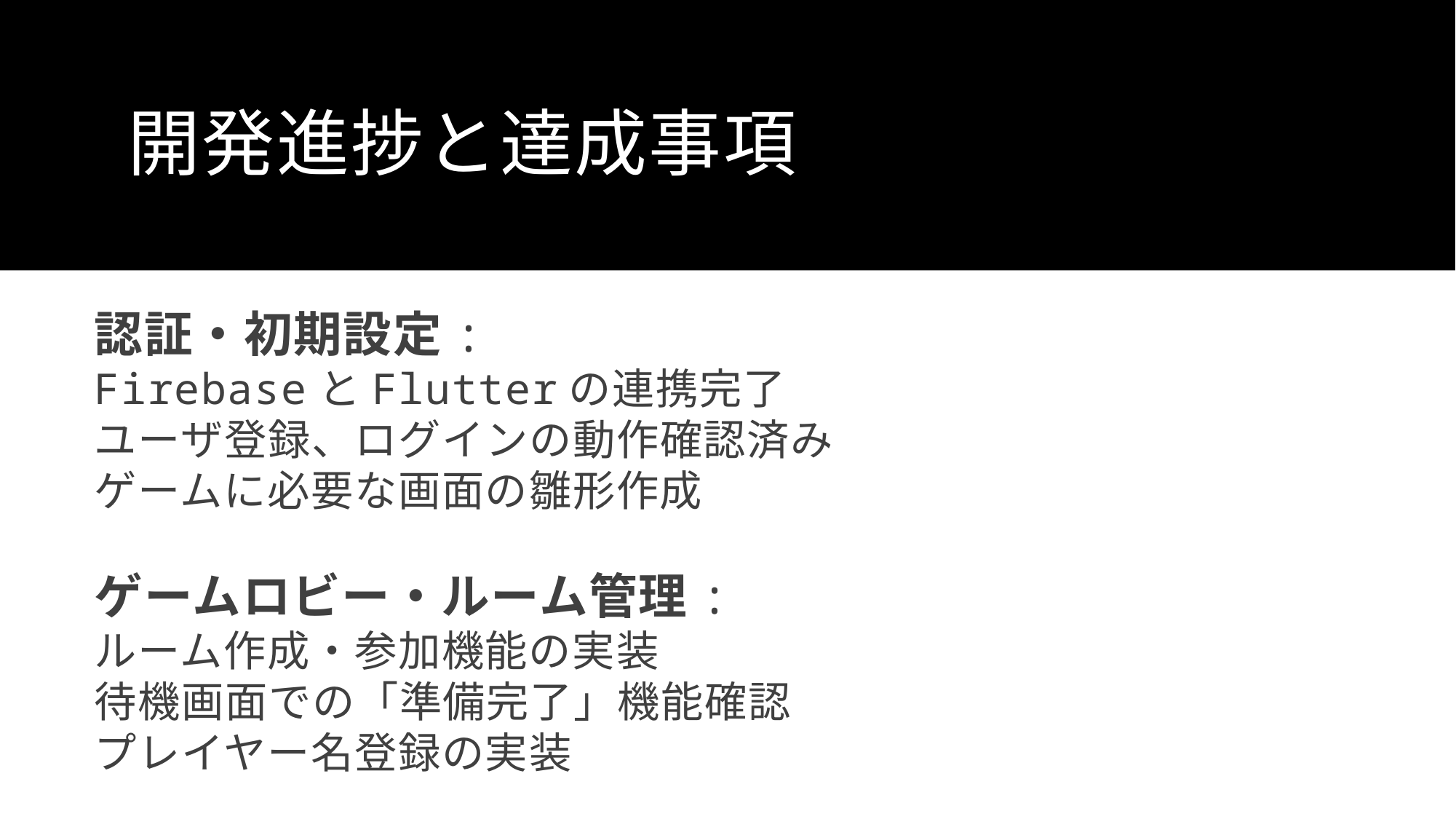

# 開発進捗と達成事項
認証・初期設定:
FirebaseとFlutterの連携完了
ユーザ登録、ログインの動作確認済み
ゲームに必要な画面の雛形作成

ゲームロビー・ルーム管理:
ルーム作成・参加機能の実装
待機画面での「準備完了」機能確認
プレイヤー名登録の実装